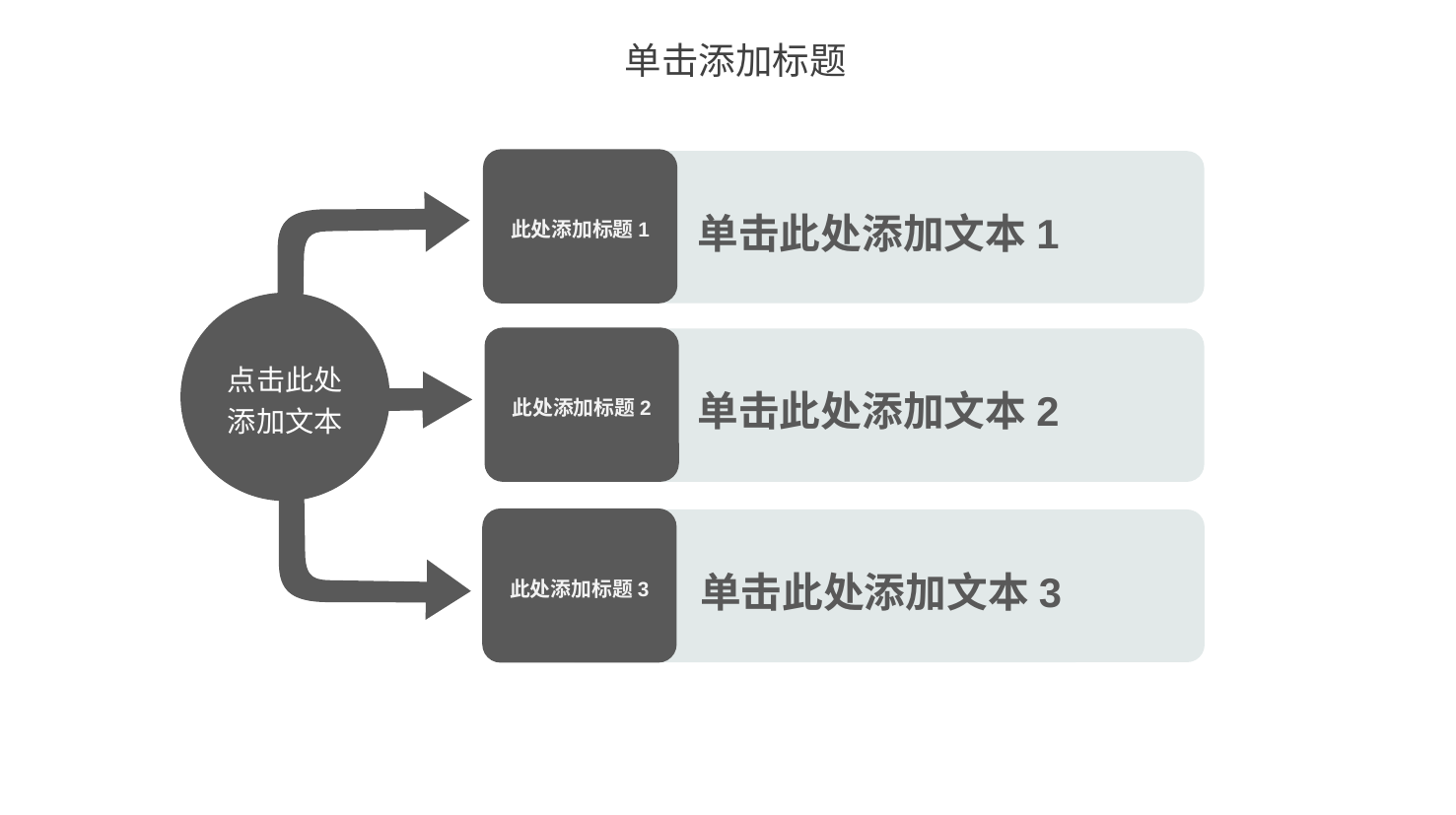

单击添加标题
此处添加标题1
单击此处添加文本1

点击此处添加文本
此处添加标题2
单击此处添加文本2

此处添加标题3
单击此处添加文本3